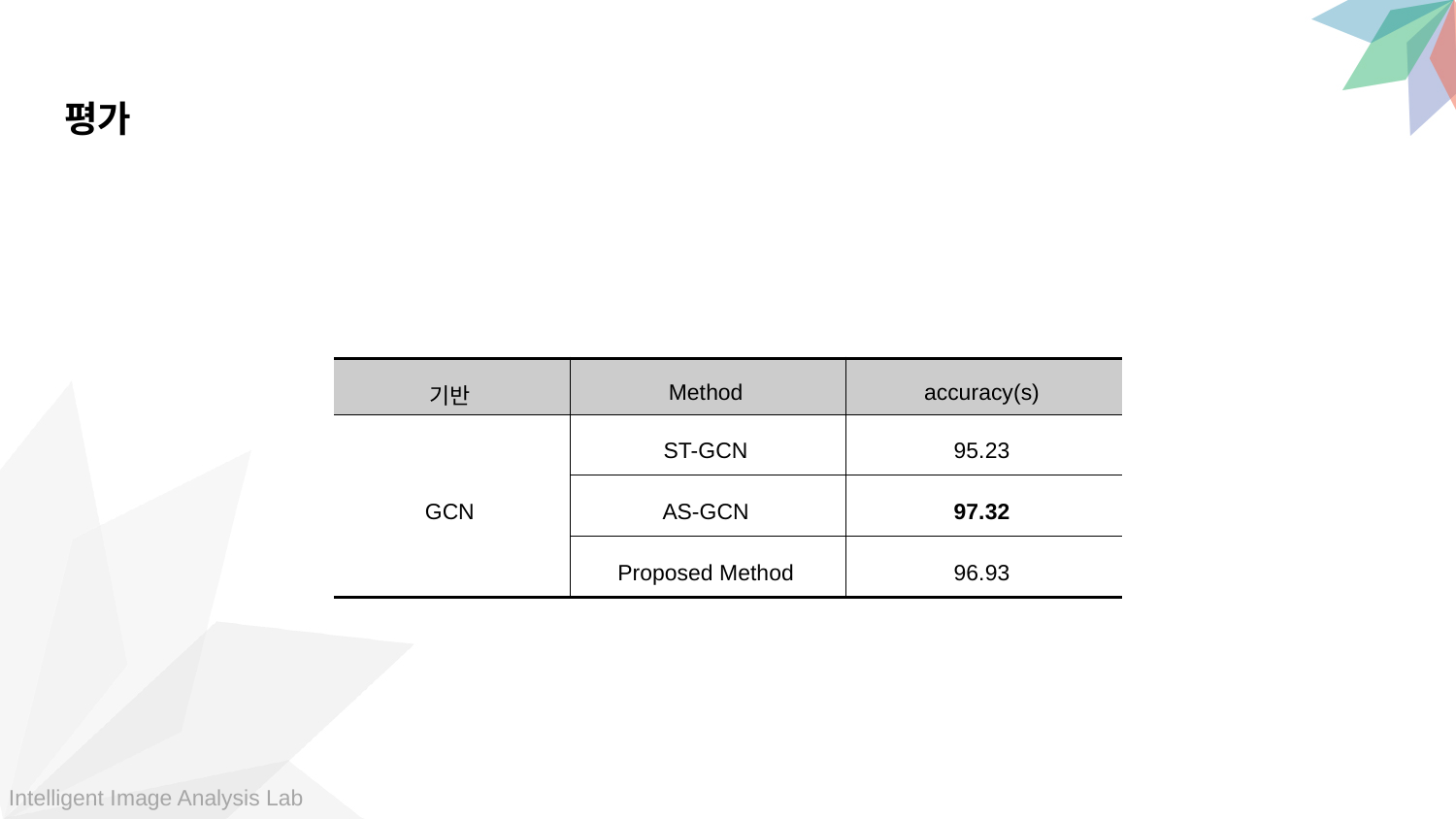

평가
| 기반 | Method | accuracy(s) |
| --- | --- | --- |
| GCN | ST-GCN | 95.23 |
|  | AS-GCN | 97.32 |
|  | Proposed Method | 96.93 |